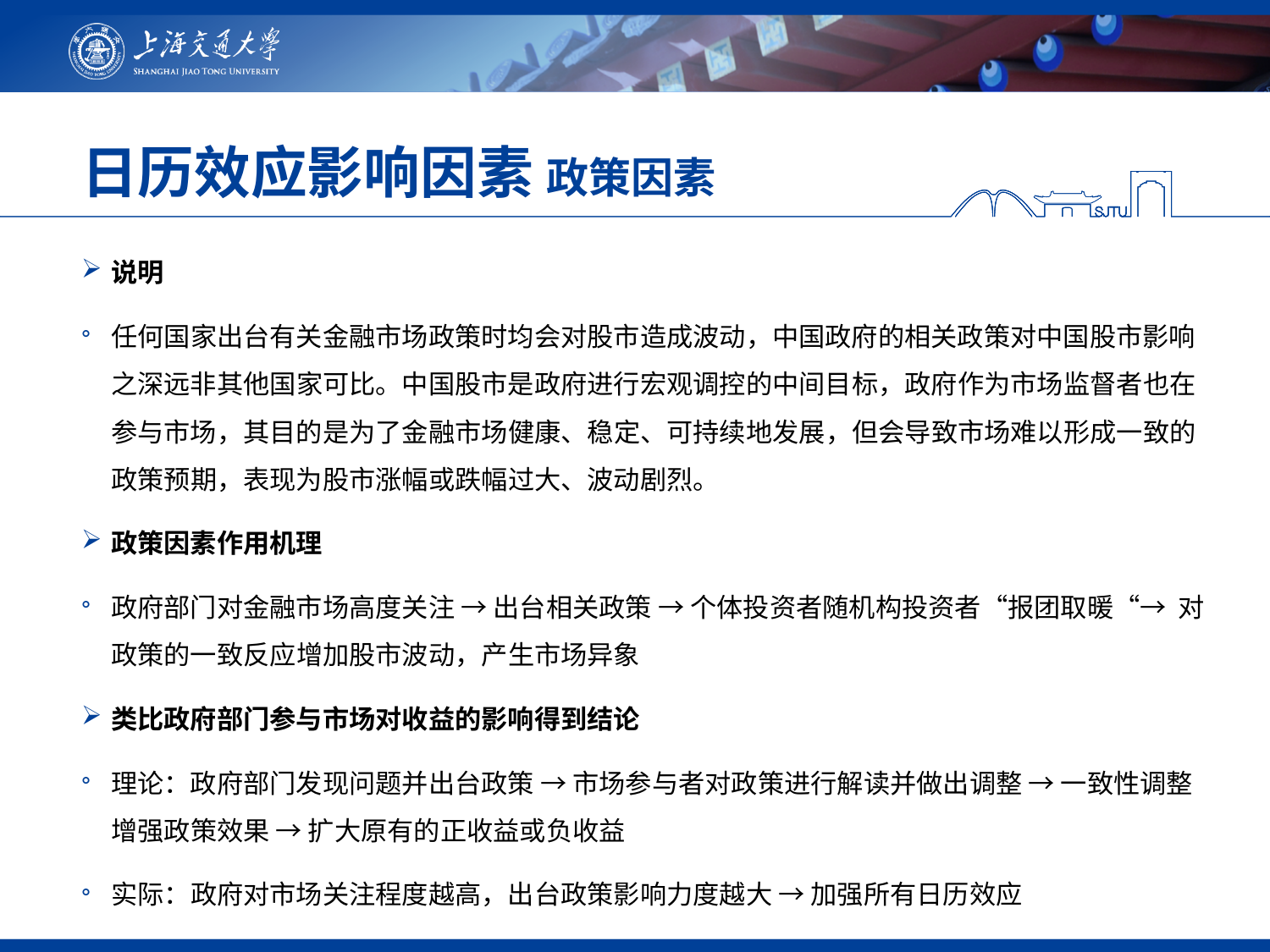

# 日历效应影响因素 政策因素
说明
任何国家出台有关金融市场政策时均会对股市造成波动，中国政府的相关政策对中国股市影响之深远非其他国家可比。中国股市是政府进行宏观调控的中间目标，政府作为市场监督者也在参与市场，其目的是为了金融市场健康、稳定、可持续地发展，但会导致市场难以形成一致的政策预期，表现为股市涨幅或跌幅过大、波动剧烈。
政策因素作用机理
政府部门对金融市场高度关注 → 出台相关政策 → 个体投资者随机构投资者“报团取暖“→  对政策的一致反应增加股市波动，产生市场异象
类比政府部门参与市场对收益的影响得到结论
理论：政府部门发现问题并出台政策 → 市场参与者对政策进行解读并做出调整 → 一致性调整增强政策效果 → 扩大原有的正收益或负收益
实际：政府对市场关注程度越高，出台政策影响力度越大 → 加强所有日历效应